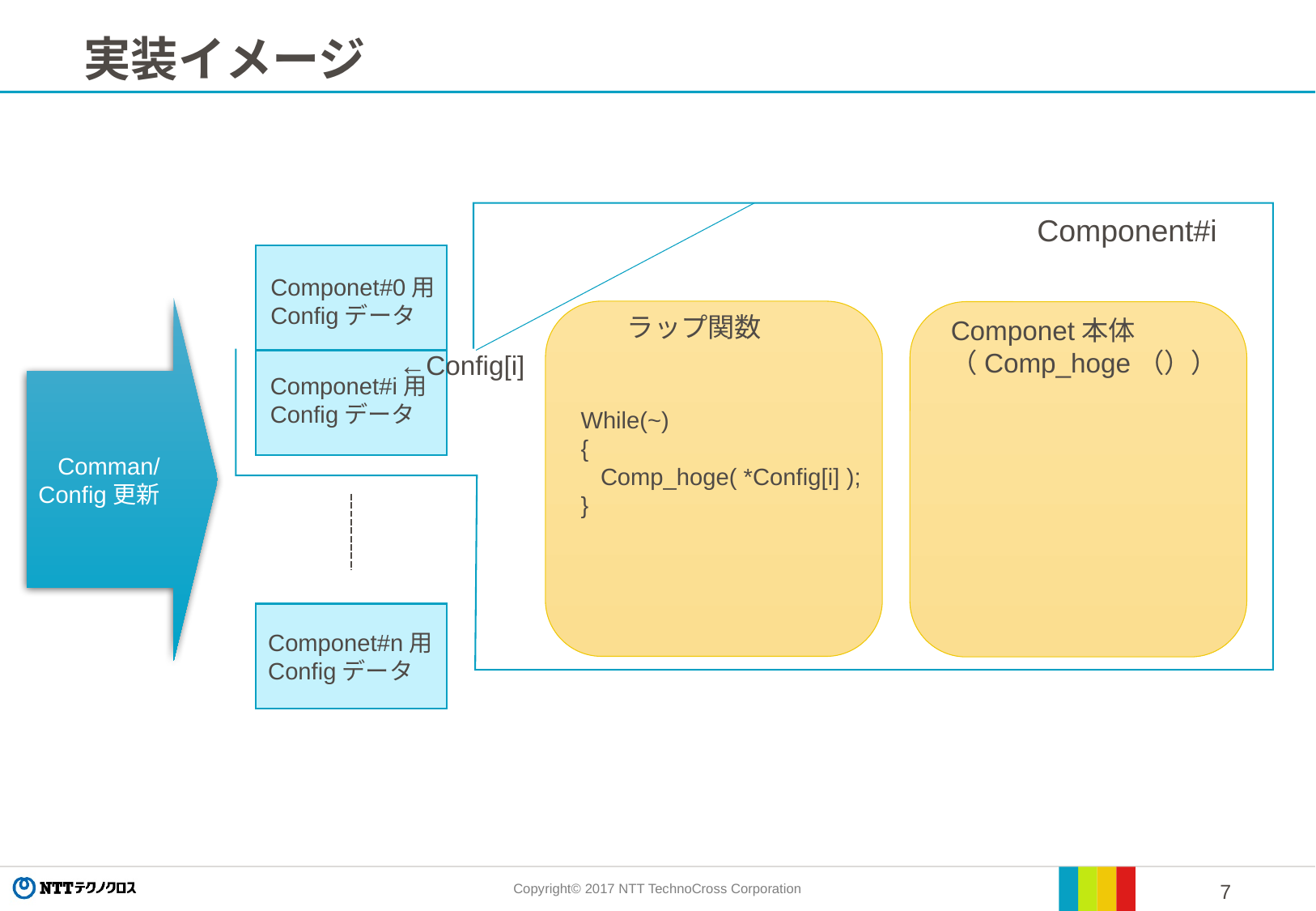

# 実装イメージ

Component#i

Componet#0用
Configデータ
Comman/
Config更新

ラップ関数
Componet本体
（Comp_hoge（））
←Config[i]

Componet#i用
Configデータ
While(~)
{
   Comp_hoge( *Config[i] );
}

Componet#n用
Configデータ